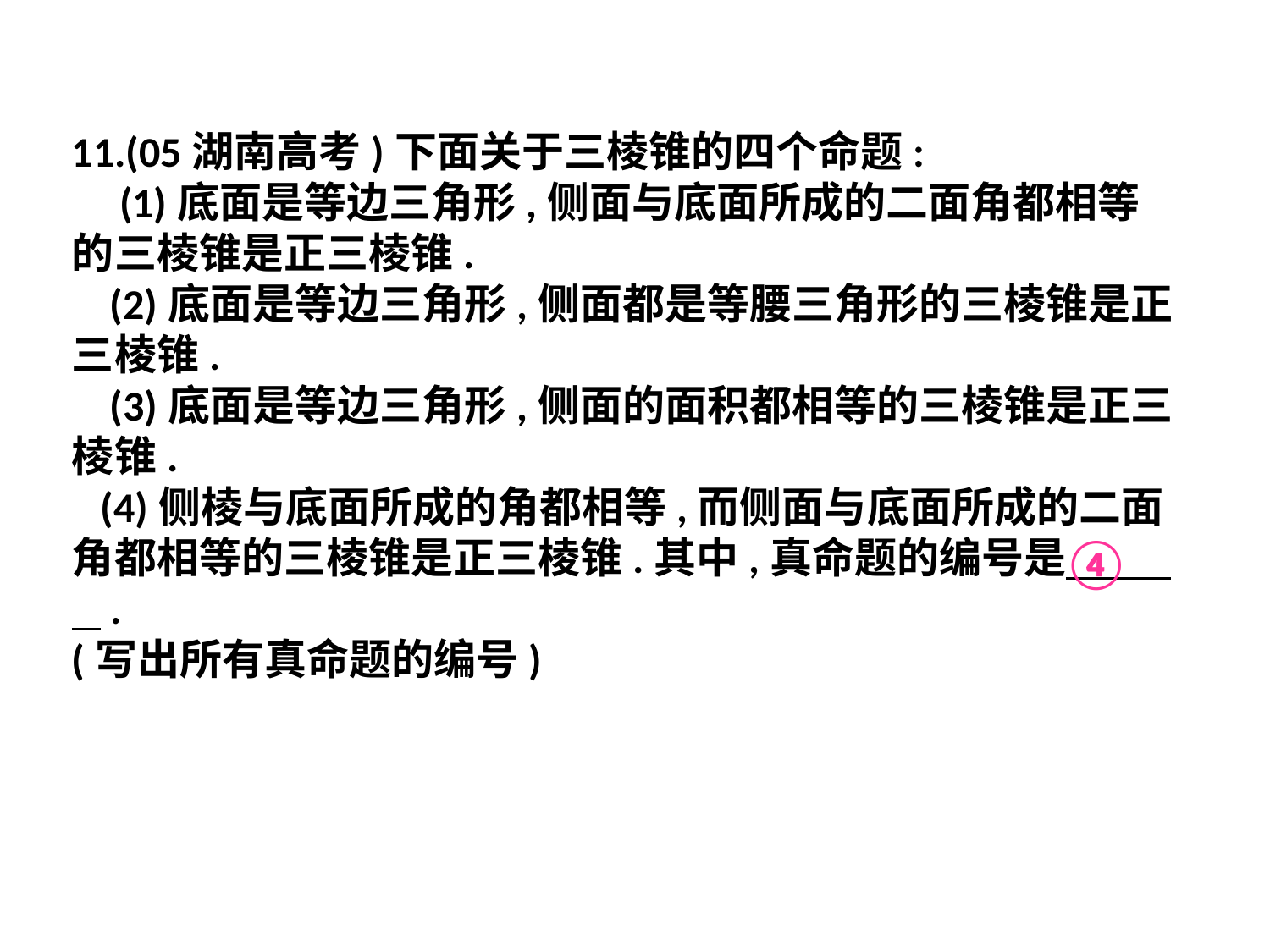

11.(05湖南高考)下面关于三棱锥的四个命题:
     (1)底面是等边三角形,侧面与底面所成的二面角都相等的三棱锥是正三棱锥.
    (2)底面是等边三角形,侧面都是等腰三角形的三棱锥是正三棱锥.
    (3)底面是等边三角形,侧面的面积都相等的三棱锥是正三棱锥.
   (4)侧棱与底面所成的角都相等,而侧面与底面所成的二面角都相等的三棱锥是正三棱锥.其中,真命题的编号是               .
(写出所有真命题的编号)
④